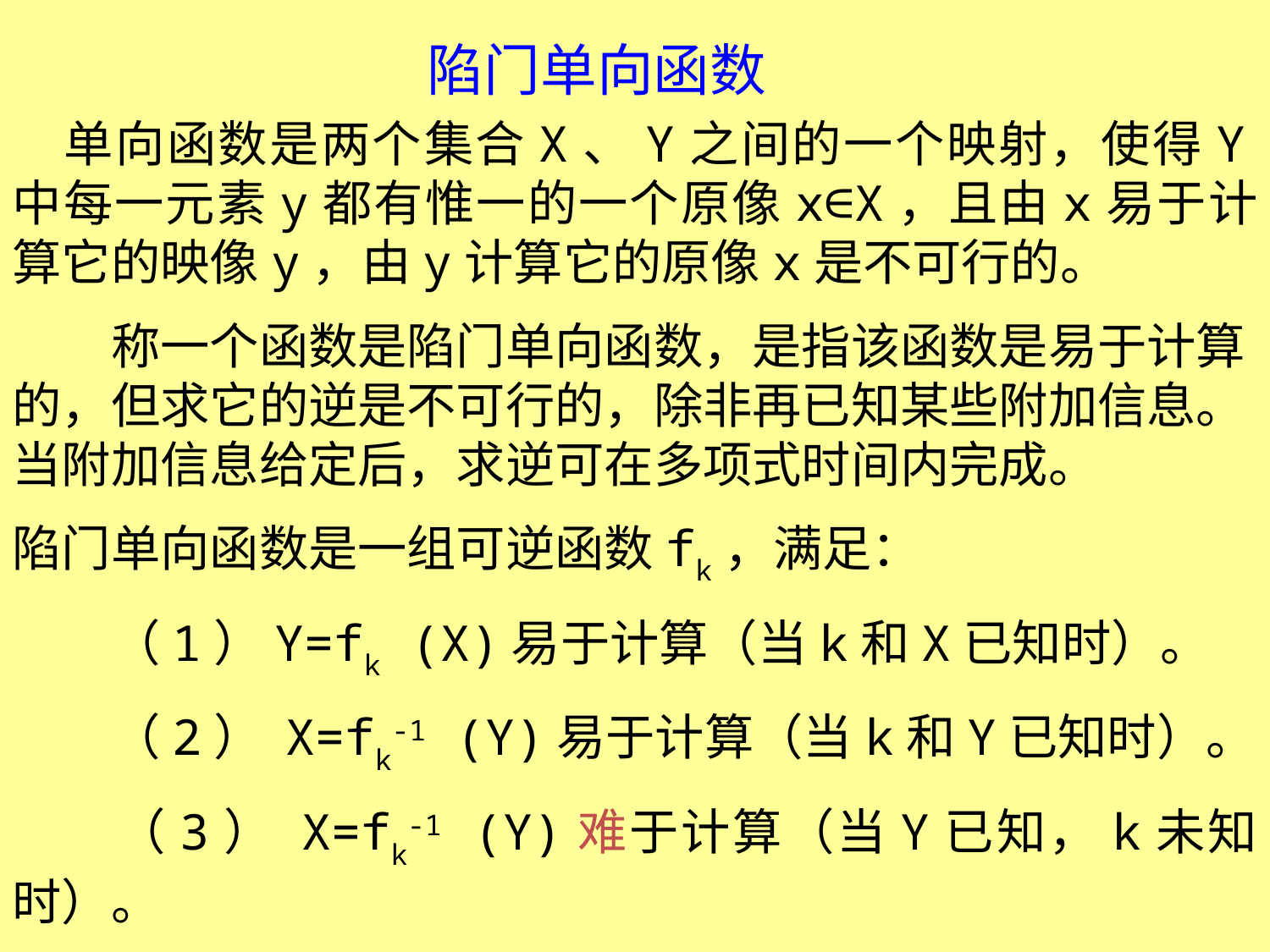

陷门单向函数
　单向函数是两个集合X、Y之间的一个映射，使得Y中每一元素y都有惟一的一个原像x∈X，且由x易于计算它的映像y，由y计算它的原像x是不可行的。
　　称一个函数是陷门单向函数，是指该函数是易于计算的，但求它的逆是不可行的，除非再已知某些附加信息。当附加信息给定后，求逆可在多项式时间内完成。
陷门单向函数是一组可逆函数fk，满足：
　　（1）Y=fk (X)易于计算（当k和X已知时）。
　　（2） X=fk-1 (Y)易于计算（当k和Y已知时）。
　　（3） X=fk-1 (Y)难于计算（当Y已知，k未知时）。
因此，研究公钥密码算法就是要找出合适的陷门单向函数。